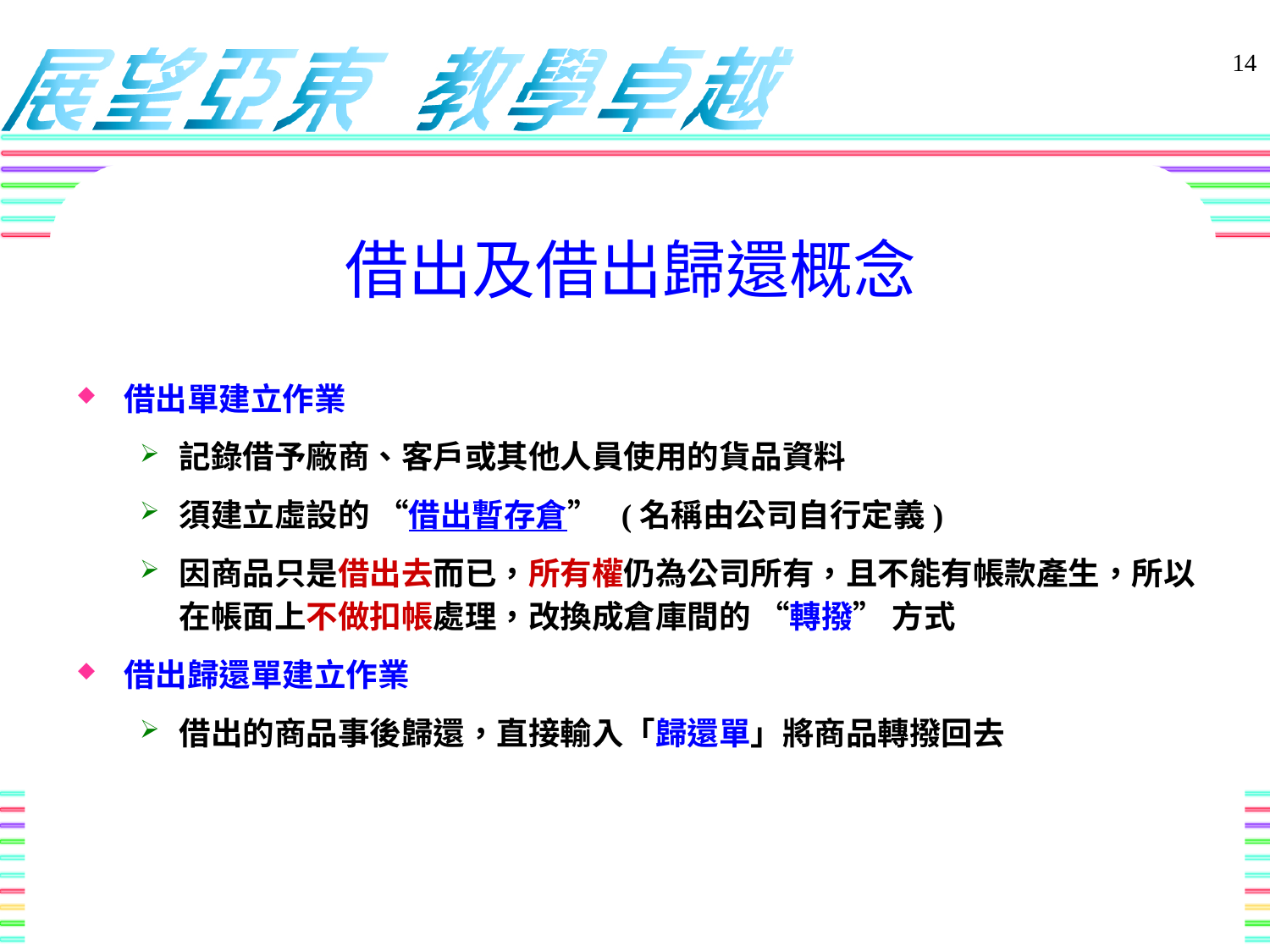

借出及借出歸還概念
14

借出單建立作業
記錄借予廠商、客戶或其他人員使用的貨品資料
須建立虛設的 “借出暫存倉”  (名稱由公司自行定義)
因商品只是借出去而已，所有權仍為公司所有，且不能有帳款產生，所以在帳面上不做扣帳處理，改換成倉庫間的 “轉撥” 方式
借出歸還單建立作業
借出的商品事後歸還，直接輸入「歸還單」將商品轉撥回去